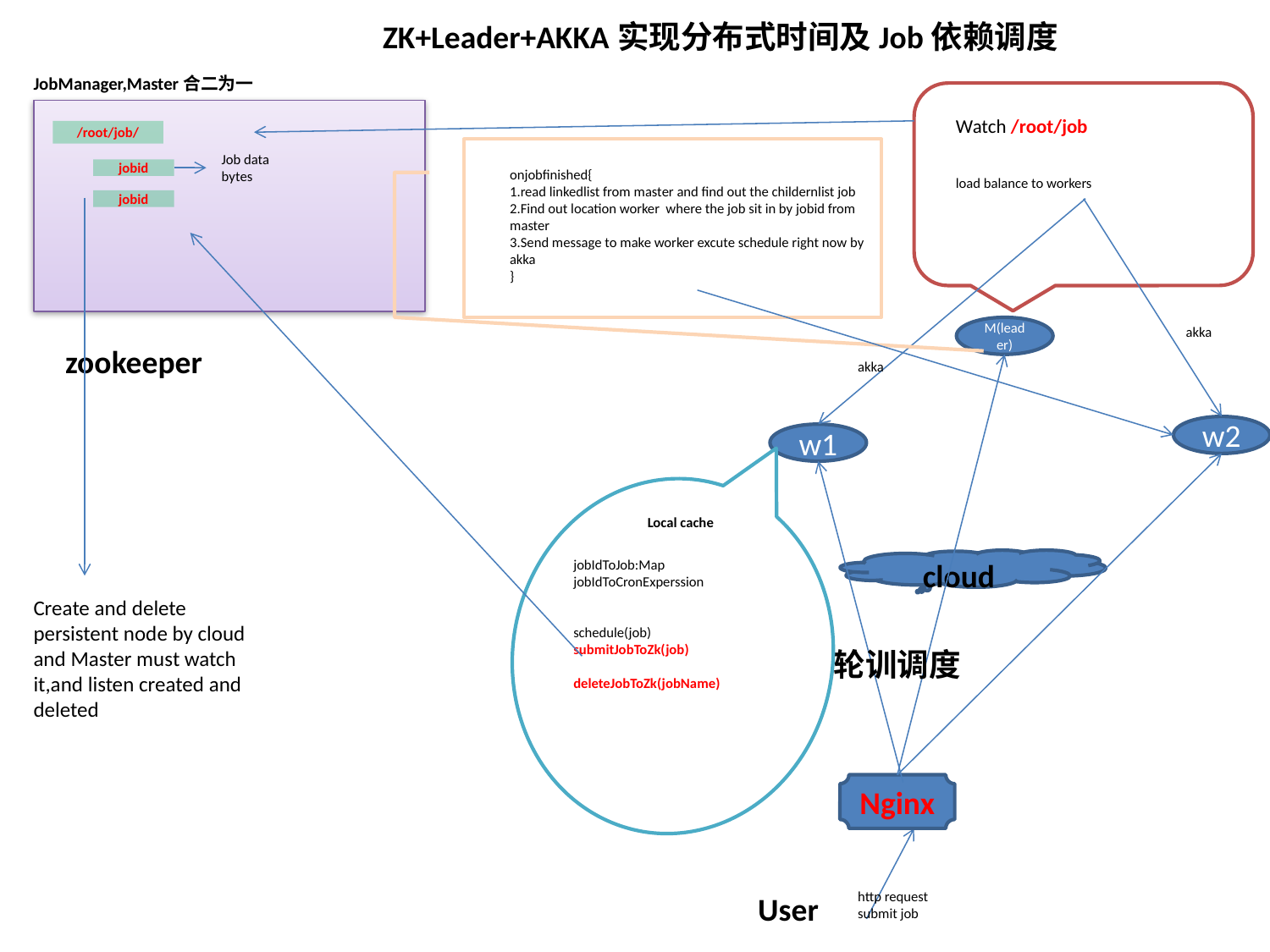

ZK+Leader+AKKA实现分布式时间及Job依赖调度
JobManager,Master合二为一

Watch /root/job
/root/job/

Job data bytes
jobid
onjobfinished{
1.read linkedlist from master and find out the childernlist job
2.Find out location worker  where the job sit in by jobid from master
3.Send message to make worker excute schedule right now by akka
}
load balance to workers
jobid
M(leader)
akka
zookeeper
akka
w2
w1

Local cache
jobIdToJob:Map
jobIdToCronExperssion

schedule(job)
submitJobToZk(job)

deleteJobToZk(jobName)

cloud
Create and delete persistent node by cloud and Master must watch it,and listen created and deleted
轮训调度
Nginx
http request submit job
User